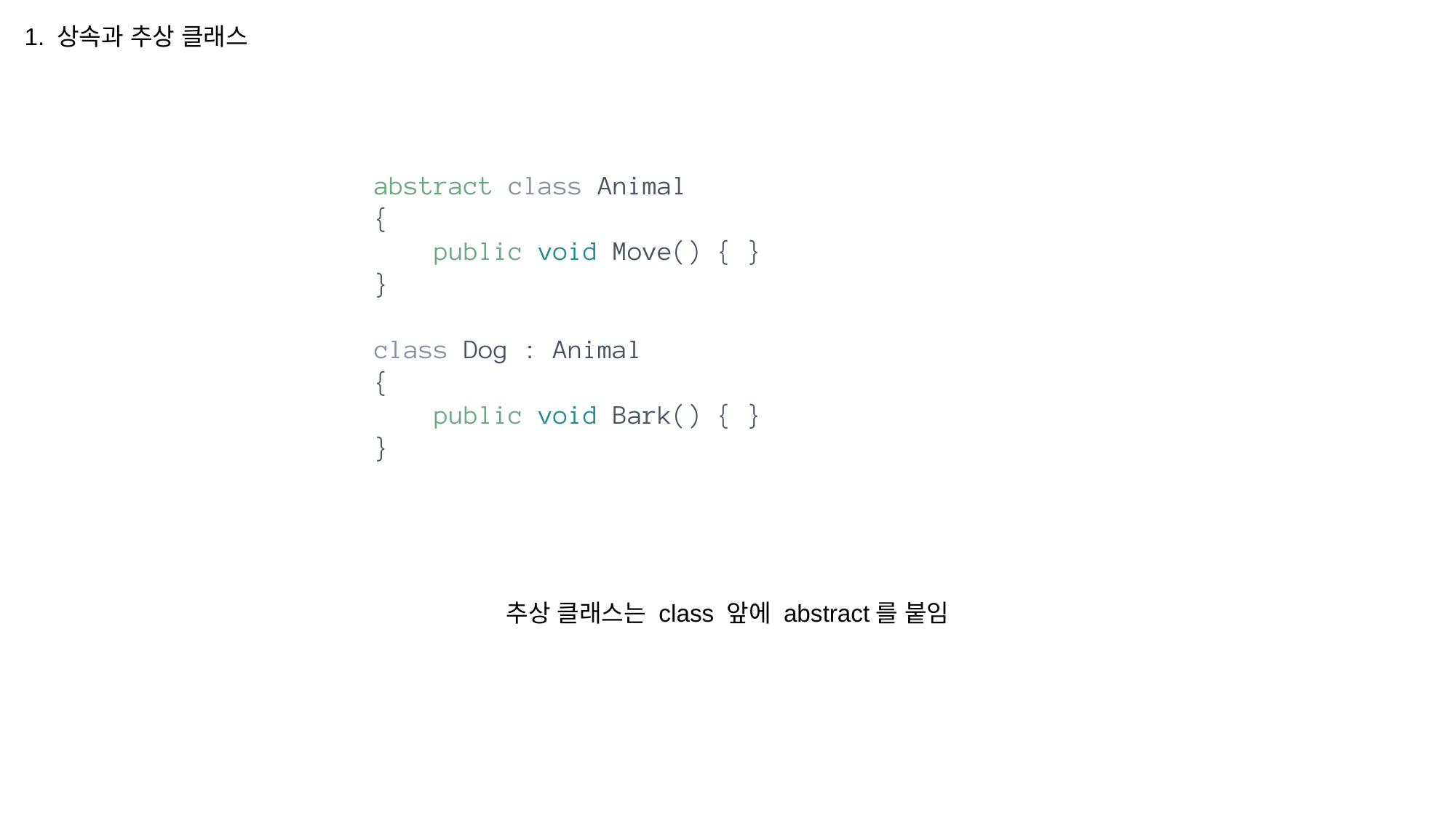

1. 상속과 추상 클래스
abstract class Animal
{
    public void Move() { }
}
class Dog : Animal
{
    public void Bark() { }
}
추상 클래스는 class 앞에 abstract를 붙임